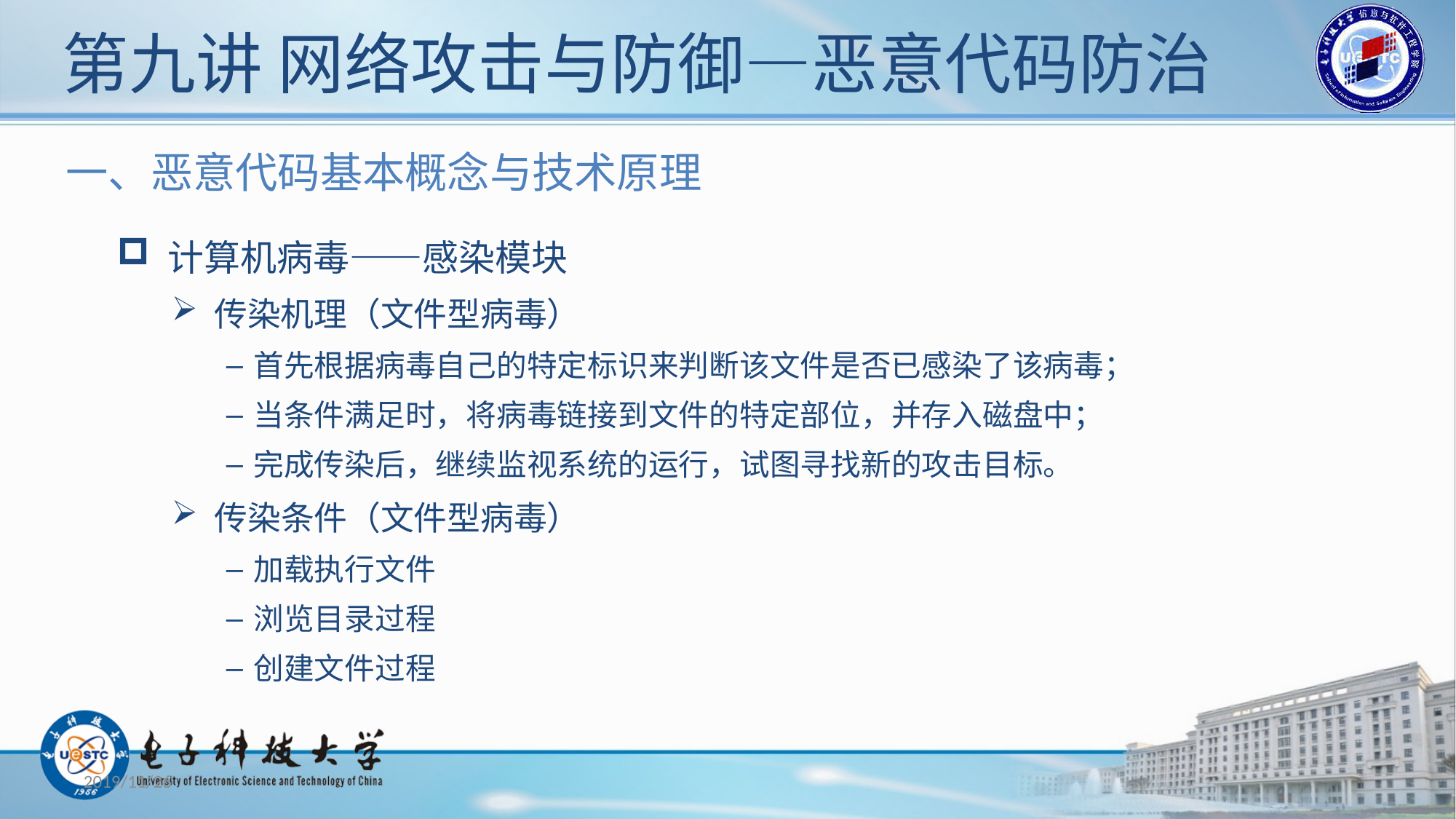

# 第九讲 网络攻击与防御—恶意代码防治
一、恶意代码基本概念与技术原理
 计算机病毒——感染模块
 传染机理（文件型病毒）
首先根据病毒自己的特定标识来判断该文件是否已感染了该病毒；
当条件满足时，将病毒链接到文件的特定部位，并存入磁盘中；
完成传染后，继续监视系统的运行，试图寻找新的攻击目标。
 传染条件（文件型病毒）
加载执行文件
浏览目录过程
创建文件过程

2019/11/26